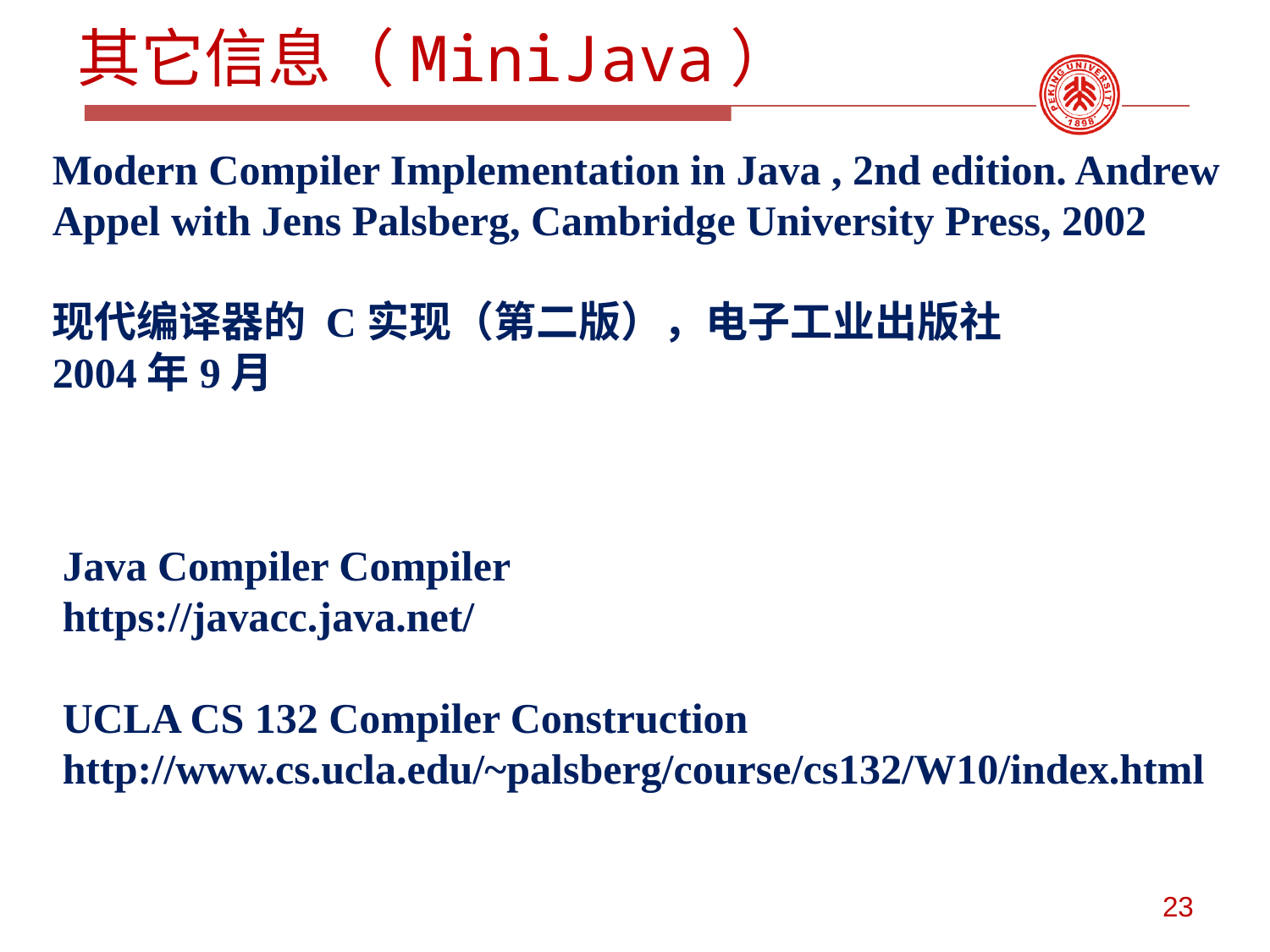

# 其它信息（MiniJava）
Modern Compiler Implementation in Java , 2nd edition. Andrew
Appel with Jens Palsberg, Cambridge University Press, 2002

现代编译器的 C实现（第二版），电子工业出版社
2004年9月

Java Compiler Compiler
https://javacc.java.net/

UCLA CS 132 Compiler Construction
http://www.cs.ucla.edu/~palsberg/course/cs132/W10/index.html
23